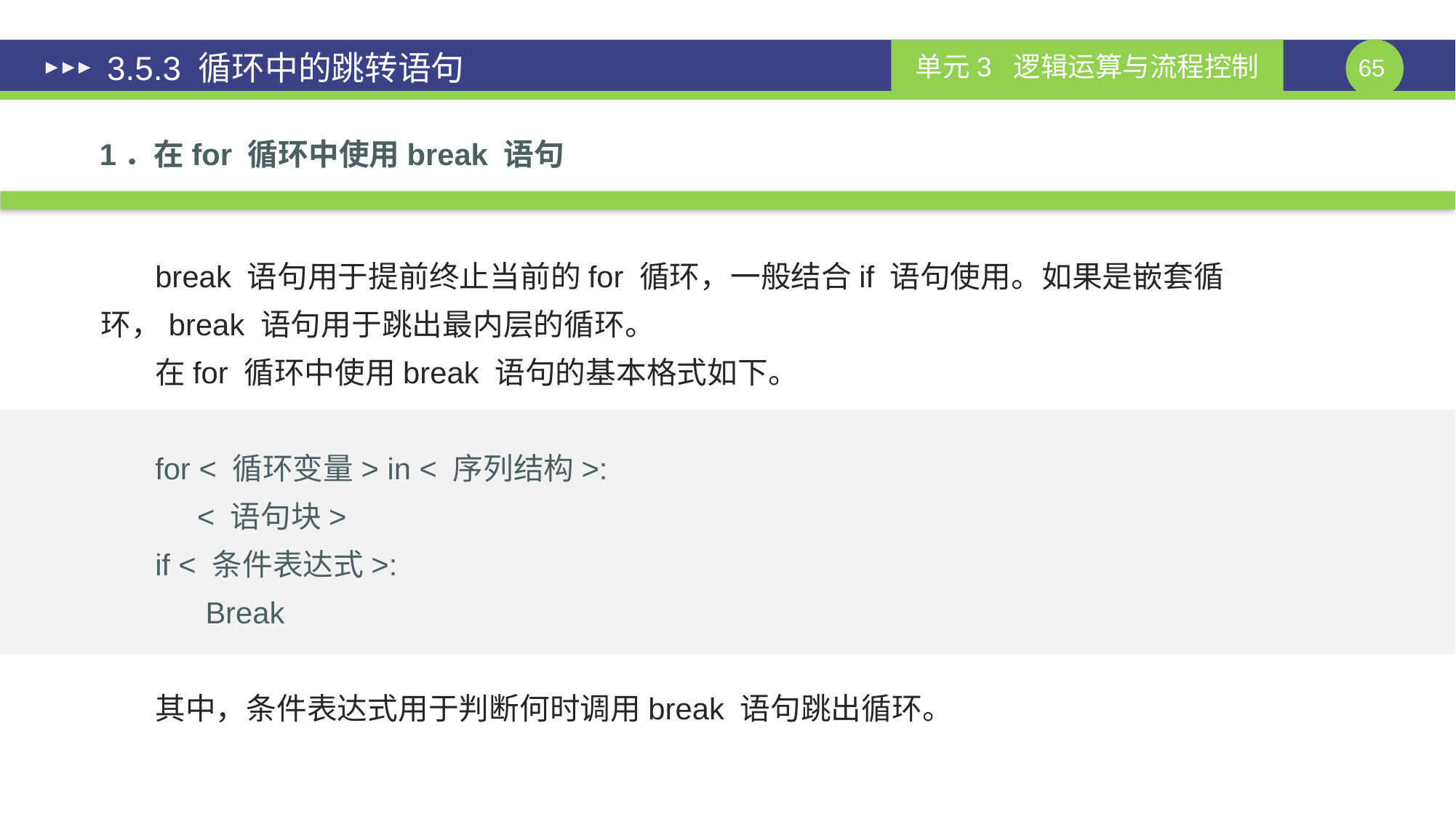

# 3.5.3 循环中的跳转语句
1．在for 循环中使用break 语句

break 语句用于提前终止当前的for 循环，一般结合if 语句使用。如果是嵌套循环，break 语句用于跳出最内层的循环。
在for 循环中使用break 语句的基本格式如下。

for < 循环变量> in < 序列结构>:
     < 语句块>
if < 条件表达式>:
      Break

其中，条件表达式用于判断何时调用break 语句跳出循环。